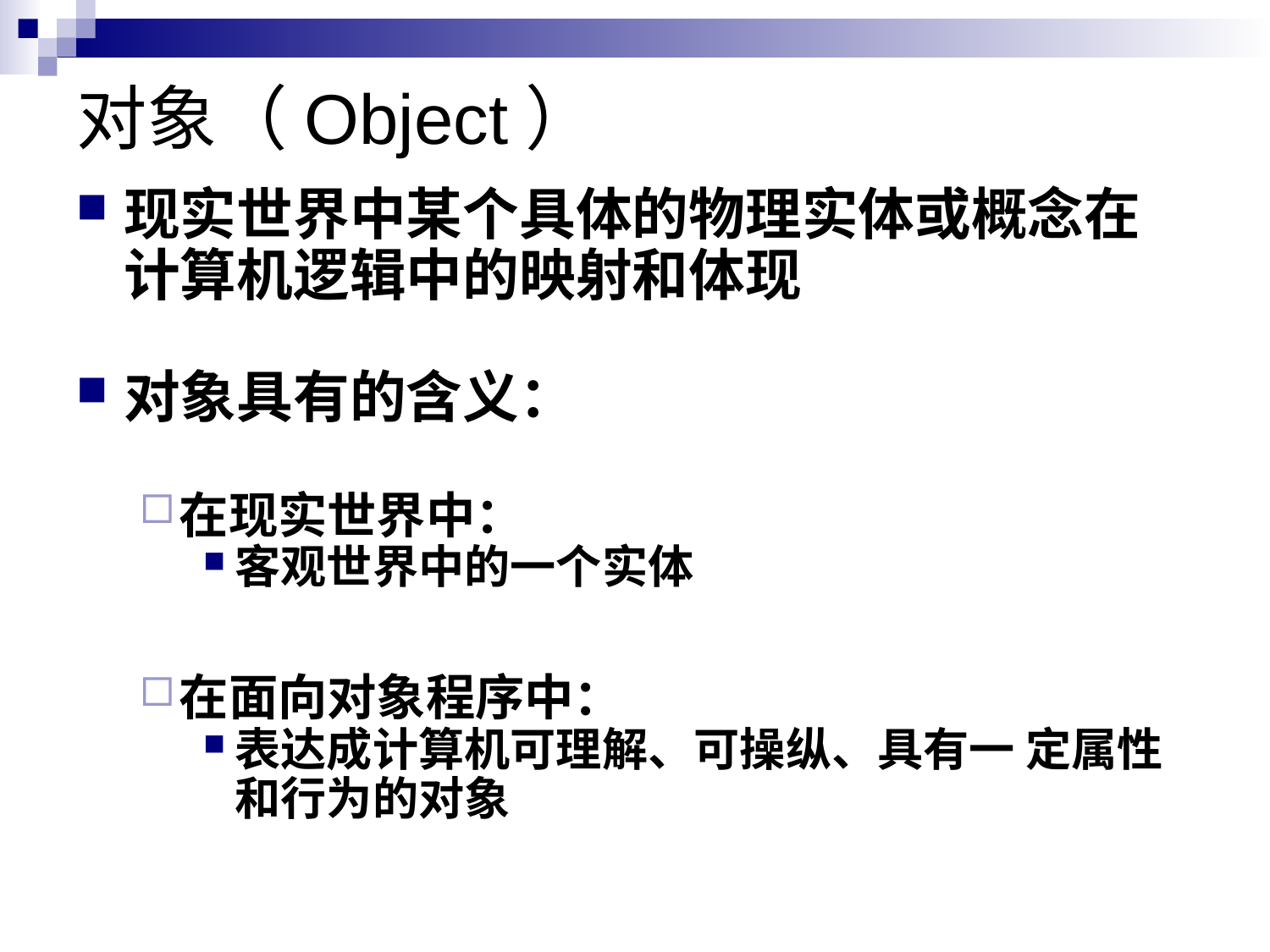

# 对象（Object）
现实世界中某个具体的物理实体或概念在计算机逻辑中的映射和体现

对象具有的含义：

在现实世界中：
客观世界中的一个实体

在面向对象程序中：
表达成计算机可理解、可操纵、具有一 定属性和行为的对象
5